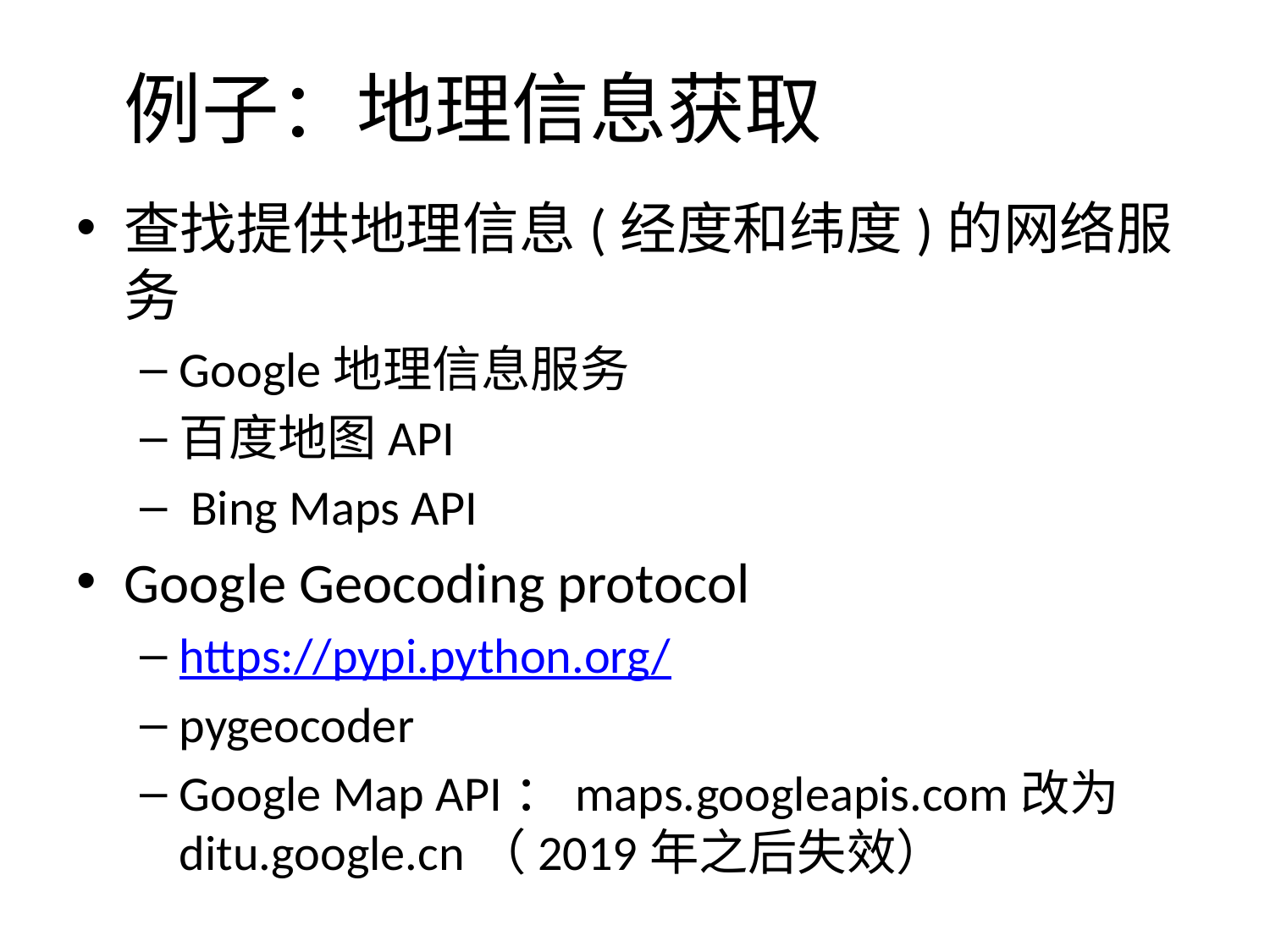

# 例子：地理信息获取
查找提供地理信息(经度和纬度)的网络服务
Google地理信息服务
百度地图API
 Bing Maps API
Google Geocoding protocol
https://pypi.python.org/
pygeocoder
Google Map API：maps.googleapis.com改为ditu.google.cn（2019年之后失效）